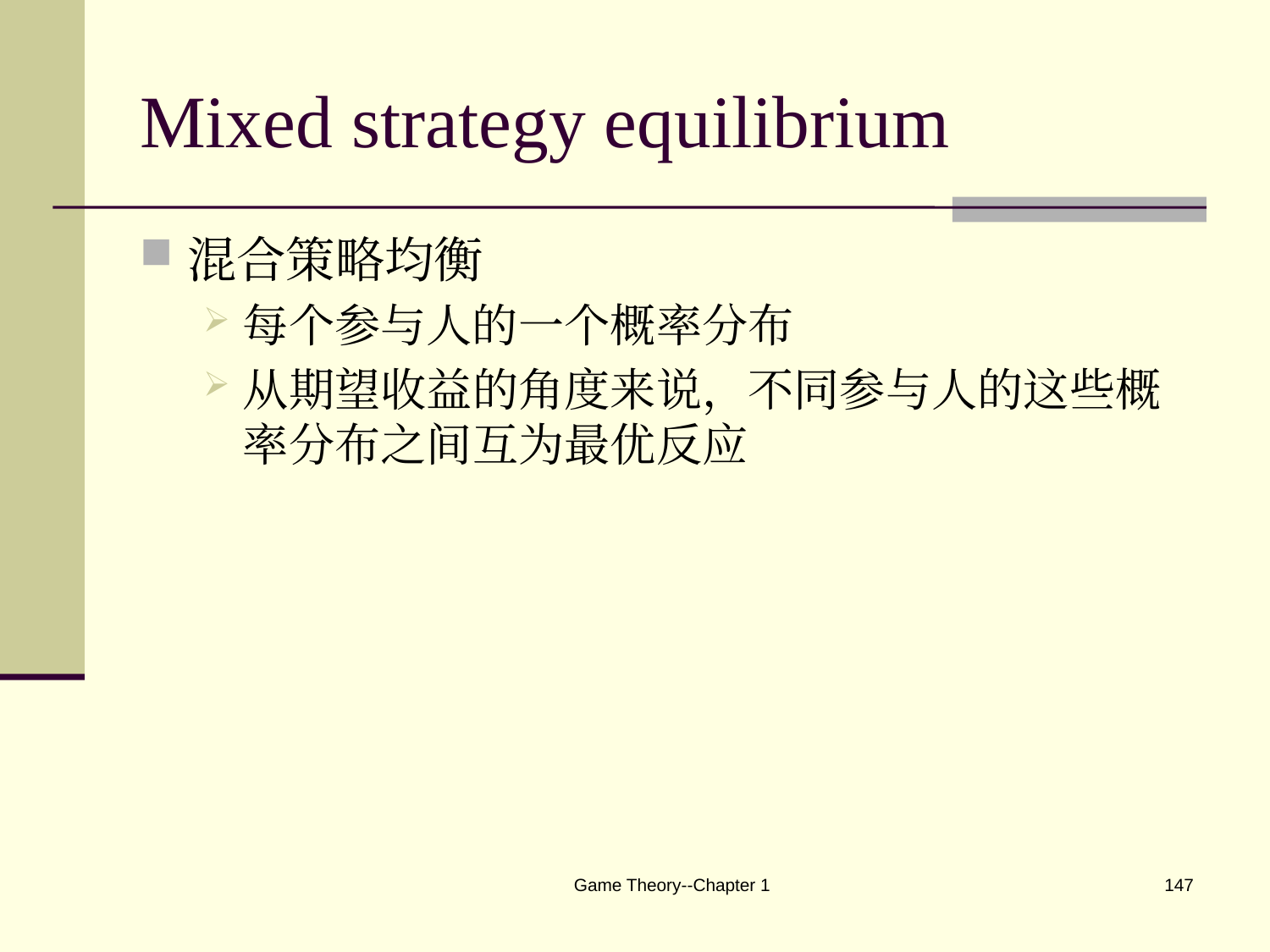

# Mixed strategy equilibrium
混合策略均衡
每个参与人的一个概率分布
从期望收益的角度来说，不同参与人的这些概率分布之间互为最优反应
Game Theory--Chapter 1
147